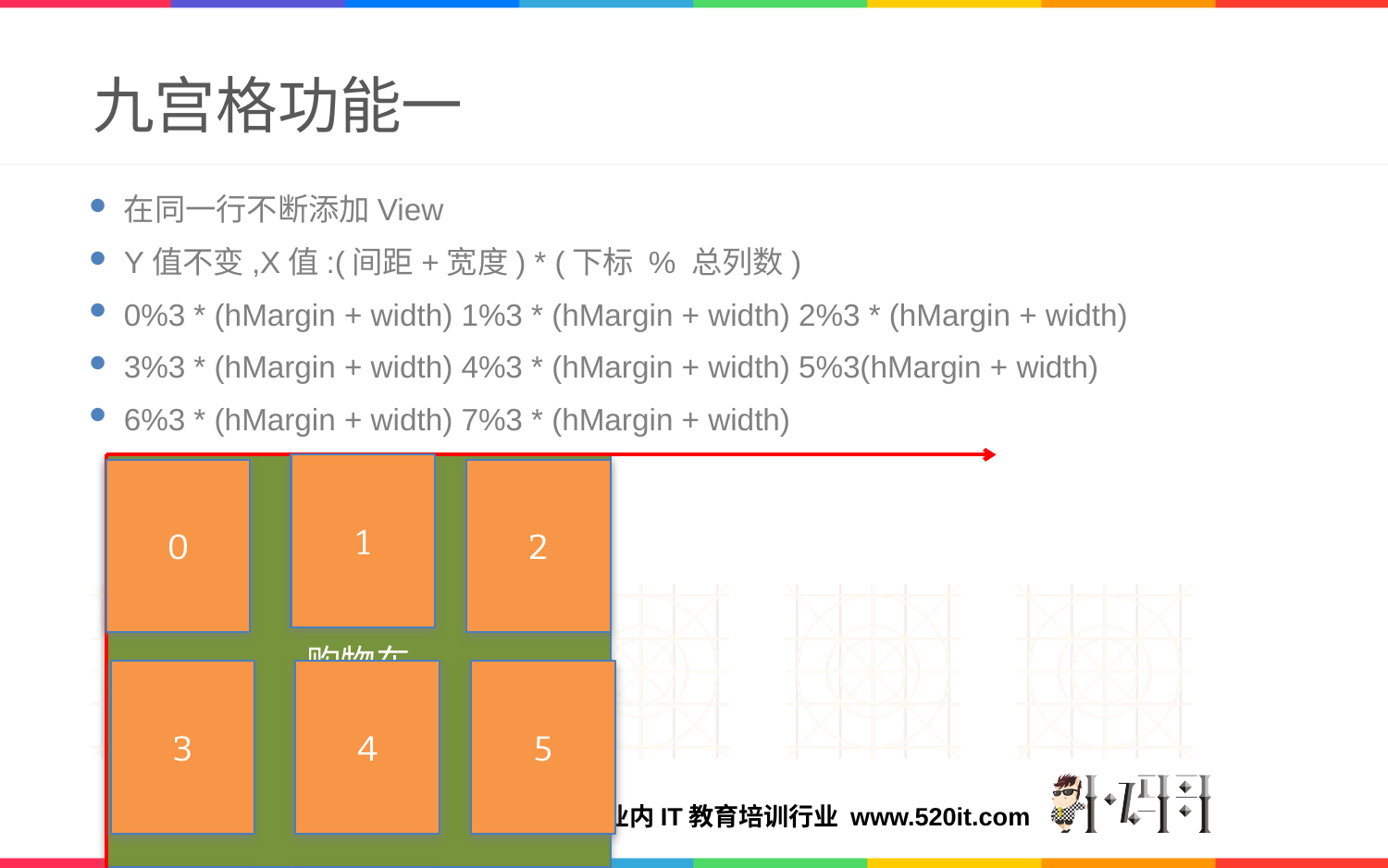

# 九宫格功能一
在同一行不断添加View
Y值不变,X值:(间距+宽度) * (下标 % 总列数)
0%3 * (hMargin + width) 1%3 * (hMargin + width) 2%3 * (hMargin + width)
3%3 * (hMargin + width) 4%3 * (hMargin + width) 5%3(hMargin + width)
6%3 * (hMargin + width) 7%3 * (hMargin + width)
购物车
1
0
2
3
4
5
6
7